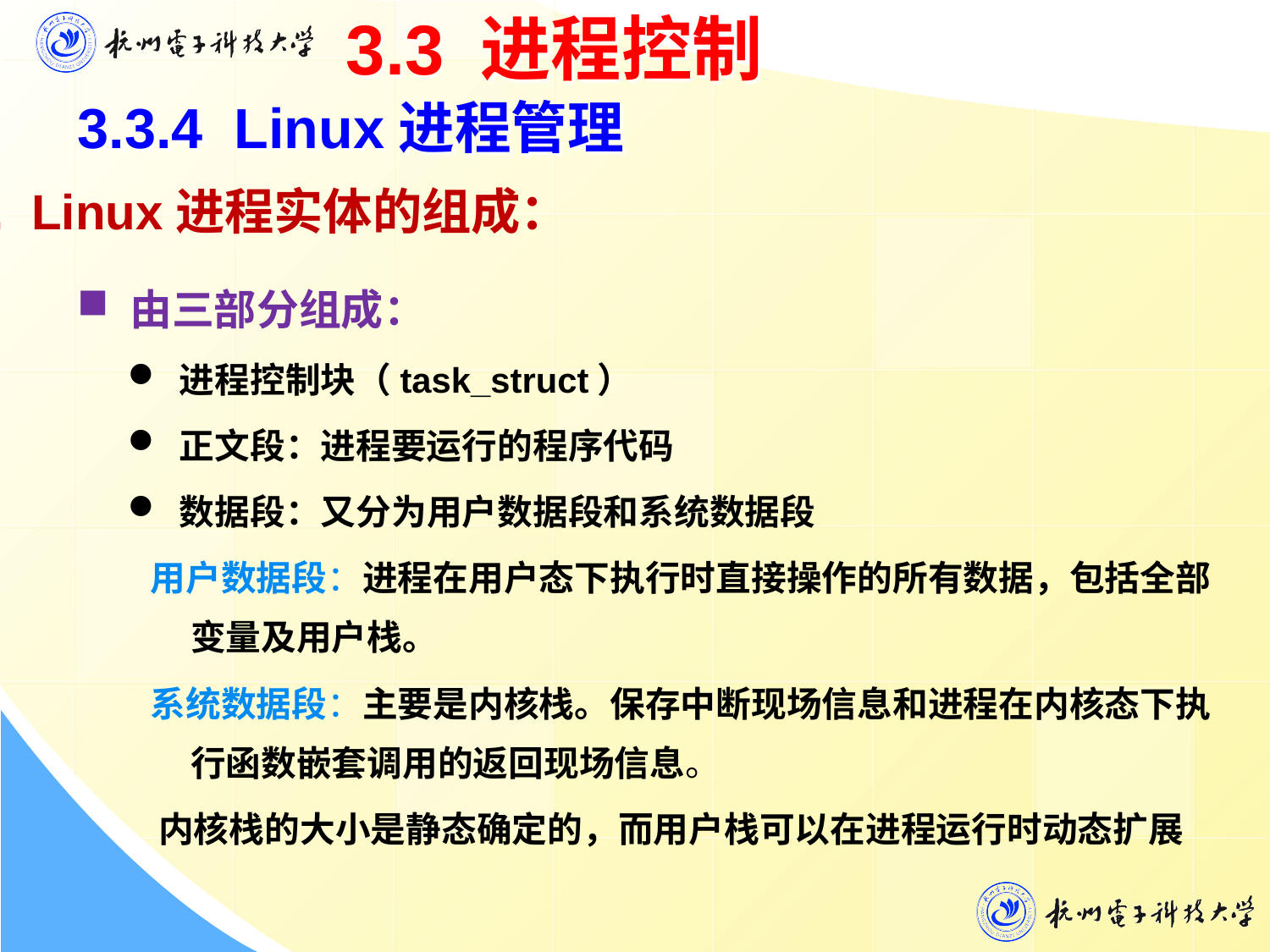

3.3 进程控制
# 3.3.4  Linux进程管理
1.  Linux进程实体的组成：
 由三部分组成：
 进程控制块（task_struct）
 正文段：进程要运行的程序代码
 数据段：又分为用户数据段和系统数据段
        用户数据段：进程在用户态下执行时直接操作的所有数据，包括全部变量及用户栈。
        系统数据段：主要是内核栈。保存中断现场信息和进程在内核态下执行函数嵌套调用的返回现场信息。
         内核栈的大小是静态确定的，而用户栈可以在进程运行时动态扩展